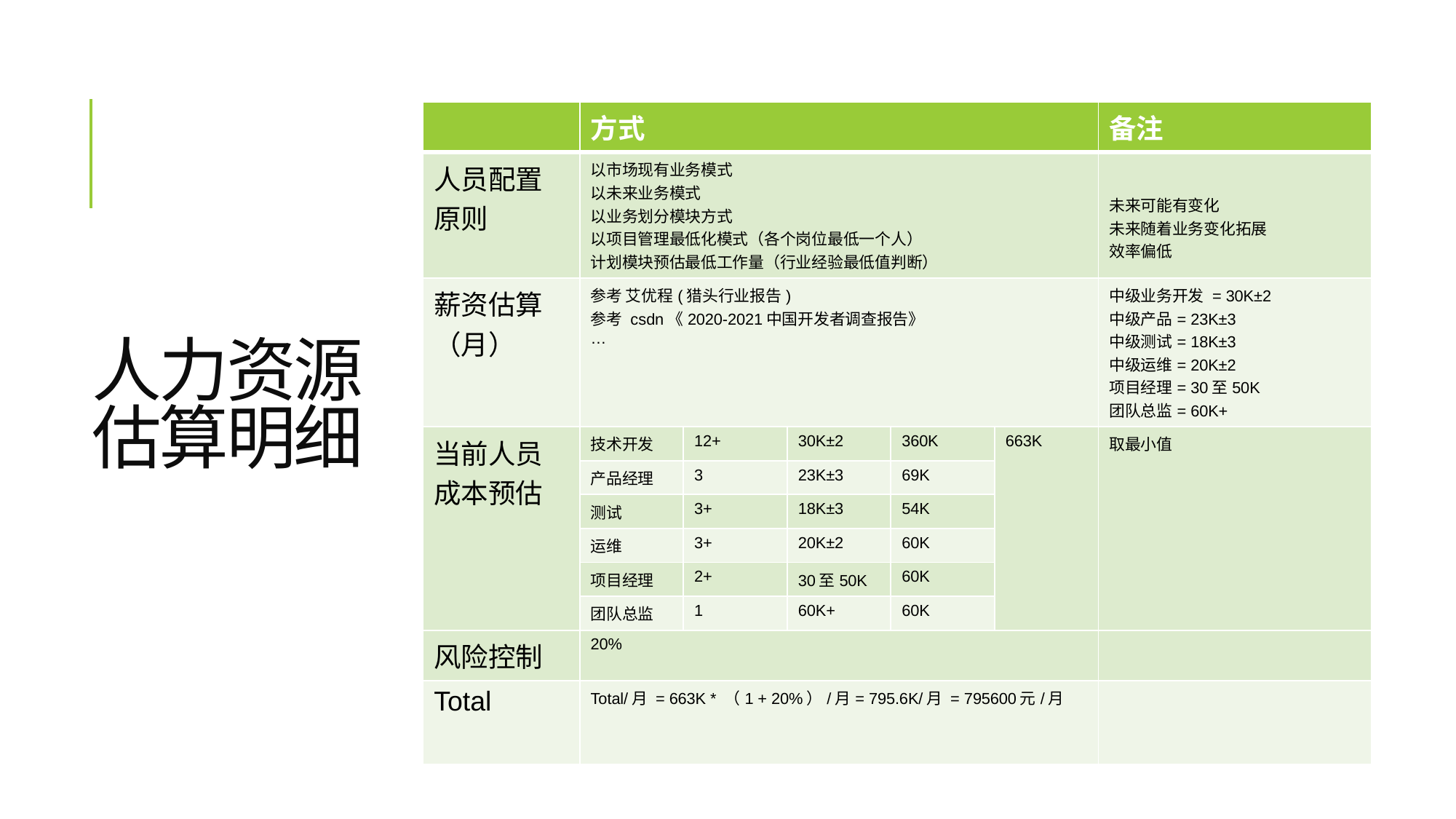

# 人力资源 估算明细
|  | 方式 |  |  |  |  | 备注 |
| --- | --- | --- | --- | --- | --- | --- |
| 人员配置 原则 | 以市场现有业务模式 以未来业务模式 以业务划分模块方式 以项目管理最低化模式（各个岗位最低一个人） 计划模块预估最低工作量（行业经验最低值判断） |  |  |  |  | 未来可能有变化 未来随着业务变化拓展 效率偏低 |
| 薪资估算（月） | 参考 艾优程(猎头行业报告) 参考 csdn《2020-2021中国开发者调查报告》 … |  |  |  |  | 中级业务开发 = 30K±2 中级产品= 23K±3 中级测试= 18K±3 中级运维= 20K±2 项目经理= 30至50K 团队总监= 60K+ |
| 当前人员成本预估 | 技术开发 | 12+ | 30K±2 | 360K | 663K | 取最小值 |
|  | 产品经理 | 3 | 23K±3 | 69K |  |  |
|  | 测试 | 3+ | 18K±3 | 54K |  |  |
|  | 运维 | 3+ | 20K±2 | 60K |  |  |
|  | 项目经理 | 2+ | 30至50K | 60K |  |  |
|  | 团队总监 | 1 | 60K+ | 60K |  |  |
| 风险控制 | 20% |  |  |  |  |  |
| Total | Total/月 = 663K \* （1 + 20%）/月= 795.6K/月 = 795600元/月 |  |  |  |  |  |